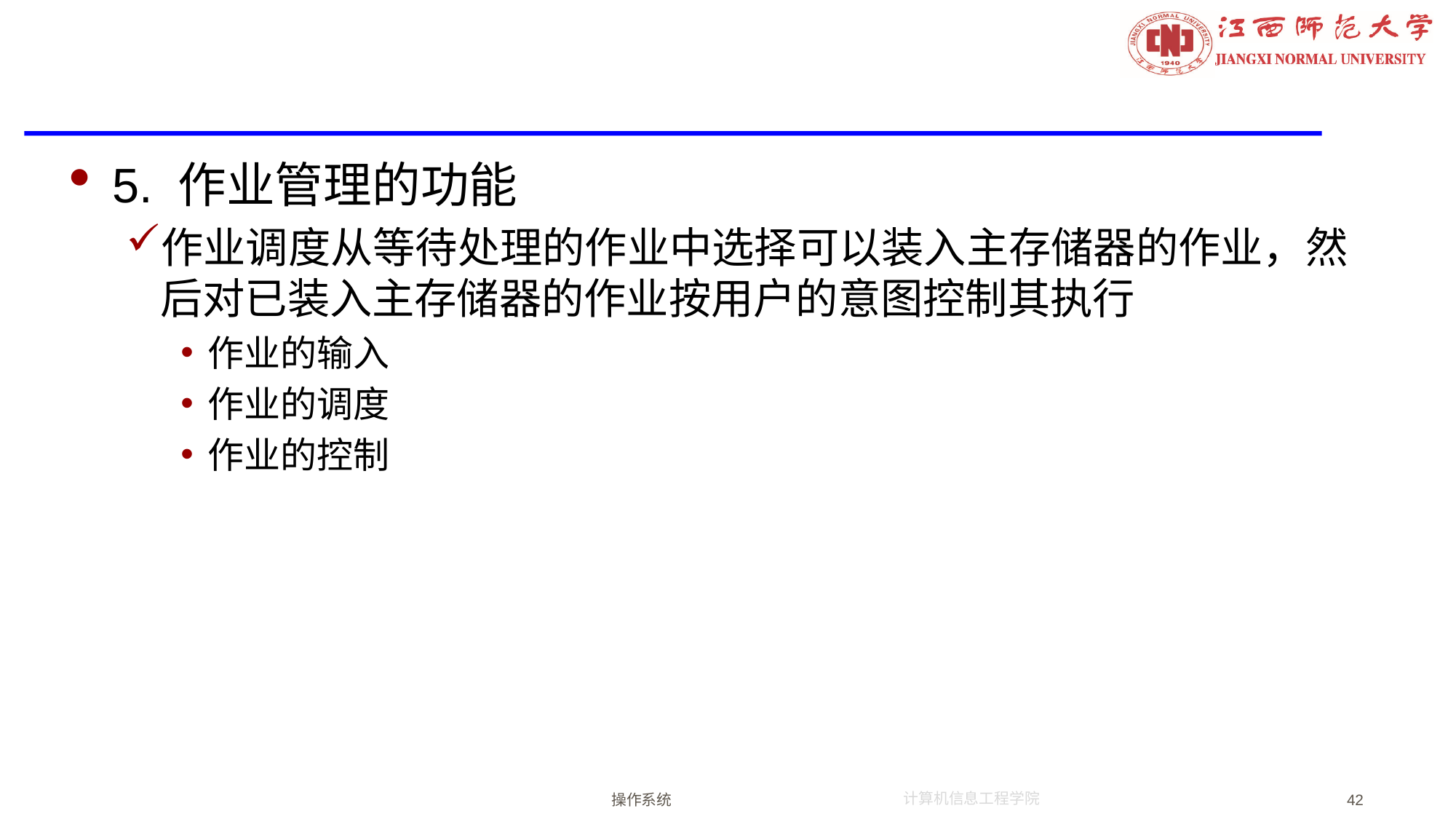

#
5. 作业管理的功能
作业调度从等待处理的作业中选择可以装入主存储器的作业，然后对已装入主存储器的作业按用户的意图控制其执行
作业的输入
作业的调度
作业的控制
操作系统
42